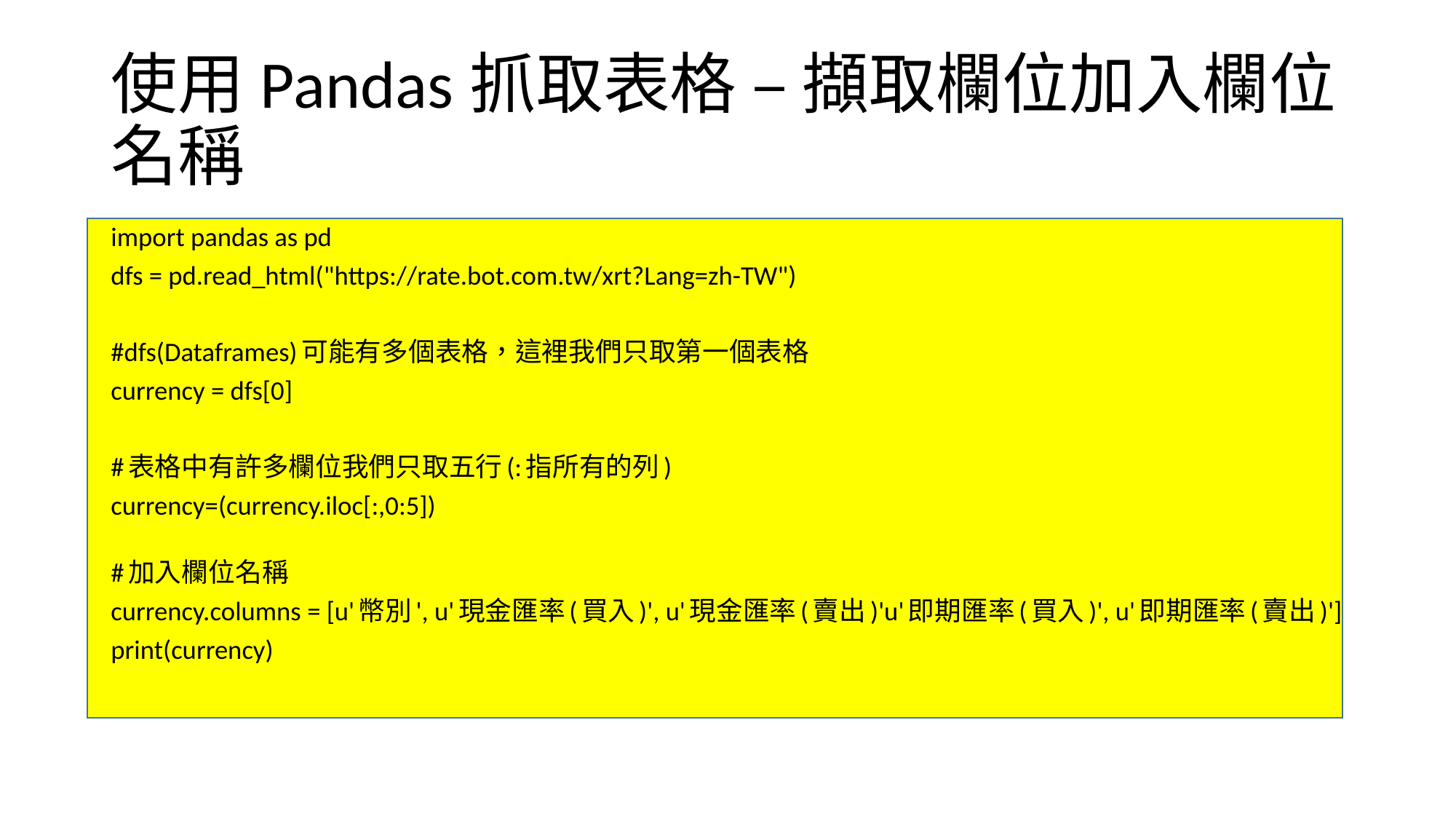

# 使用Pandas抓取表格 – 擷取欄位加入欄位名稱
import pandas as pd
dfs = pd.read_html("https://rate.bot.com.tw/xrt?Lang=zh-TW")

#dfs(Dataframes)可能有多個表格，這裡我們只取第一個表格
currency = dfs[0]

#表格中有許多欄位我們只取五行(:指所有的列)
currency=(currency.iloc[:,0:5])
#加入欄位名稱
currency.columns = [u'幣別', u'現金匯率(買入)', u'現金匯率(賣出)'u'即期匯率(買入)', u'即期匯率(賣出)']
print(currency)